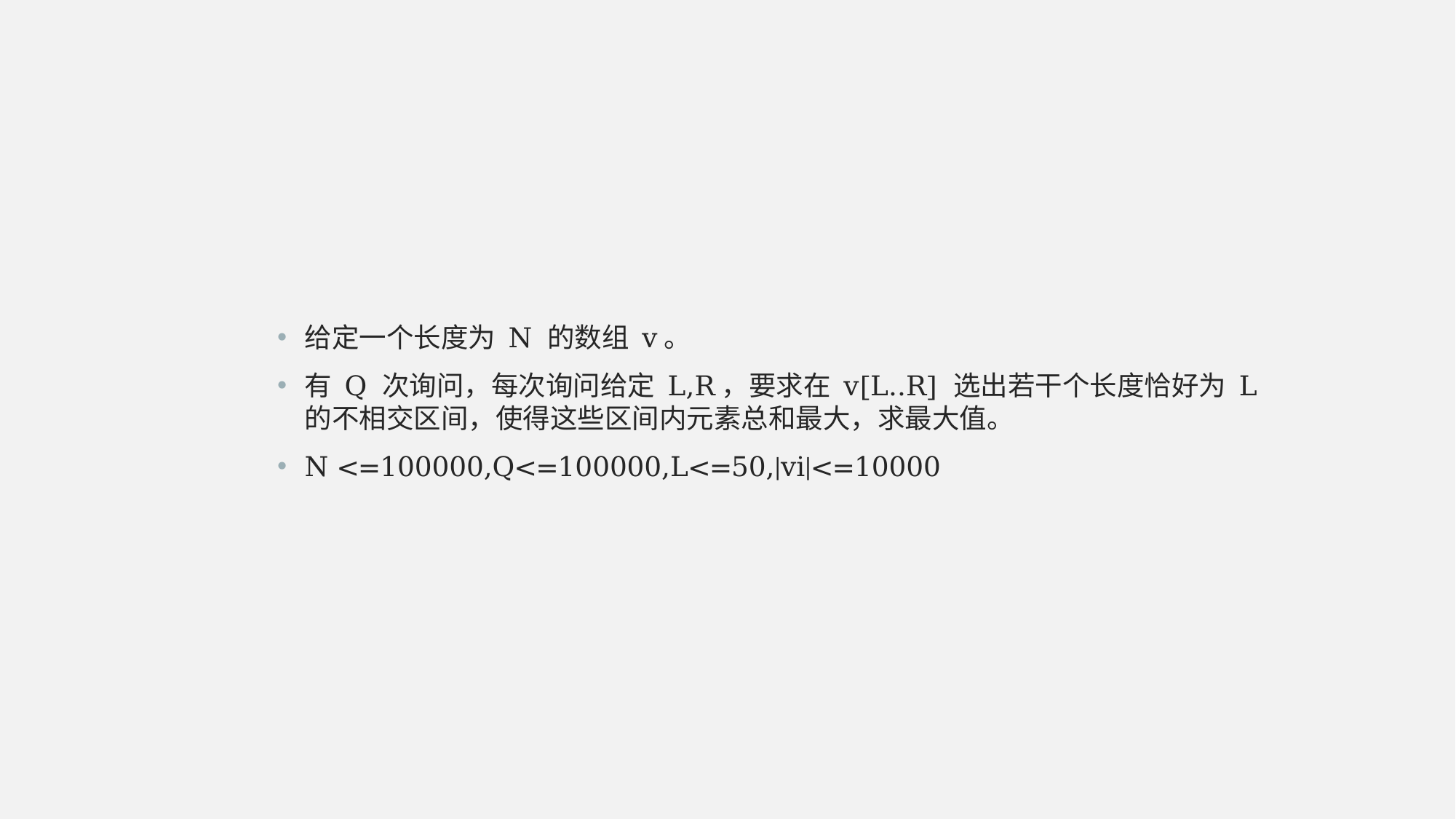

#
给定一个长度为 N 的数组 v。
有 Q 次询问，每次询问给定 L,R，要求在 v[L..R] 选出若干个长度恰好为 L 的不相交区间，使得这些区间内元素总和最大，求最大值。
N <=100000,Q<=100000,L<=50,|vi|<=10000